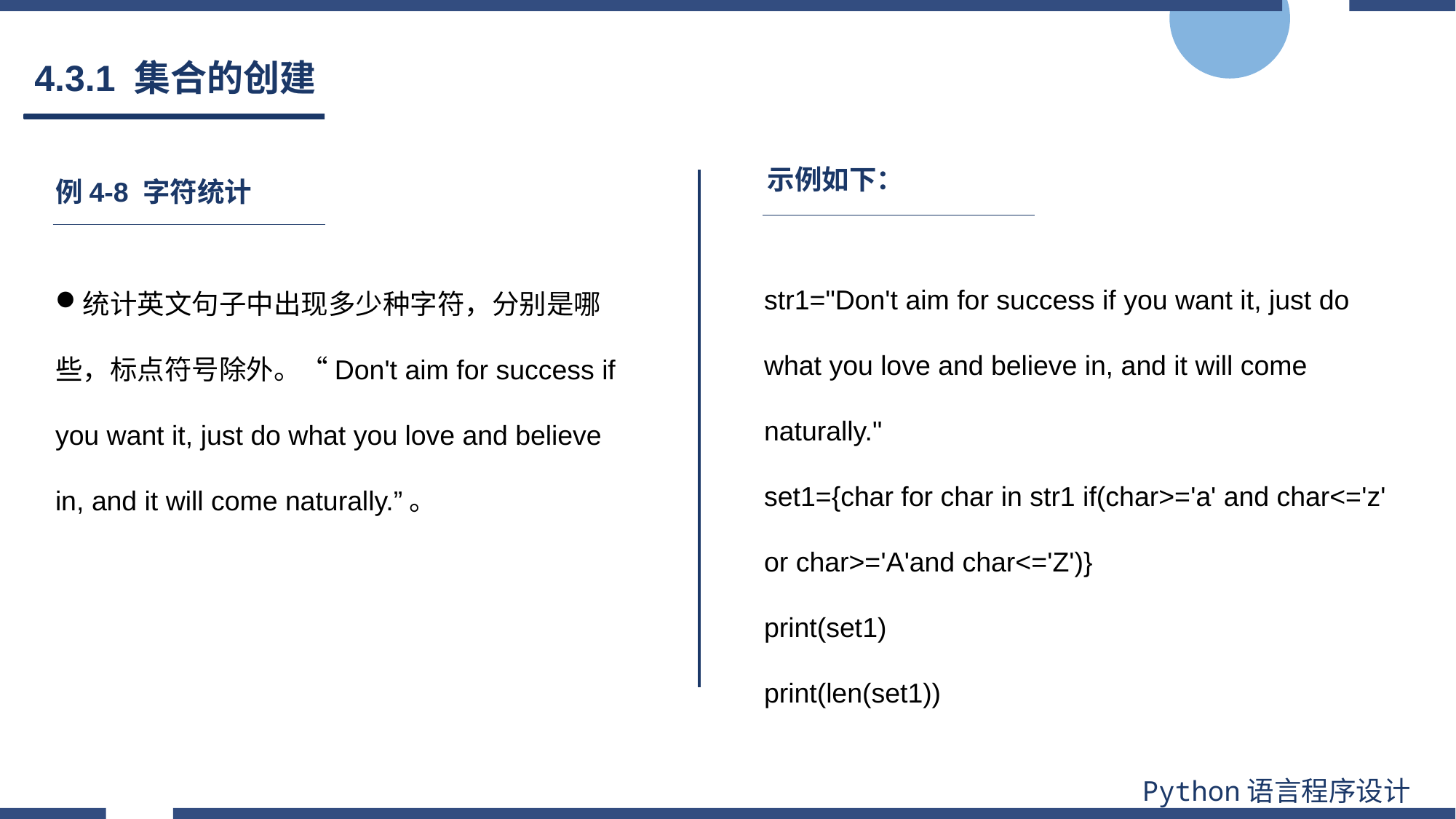

# 4.3.1 集合的创建
示例如下：
例4-8 字符统计
str1="Don't aim for success if you want it, just do what you love and believe in, and it will come naturally."
set1={char for char in str1 if(char>='a' and char<='z' or char>='A'and char<='Z')}
print(set1)
print(len(set1))
统计英文句子中出现多少种字符，分别是哪些，标点符号除外。“Don't aim for success if you want it, just do what you love and believe in, and it will come naturally.”。